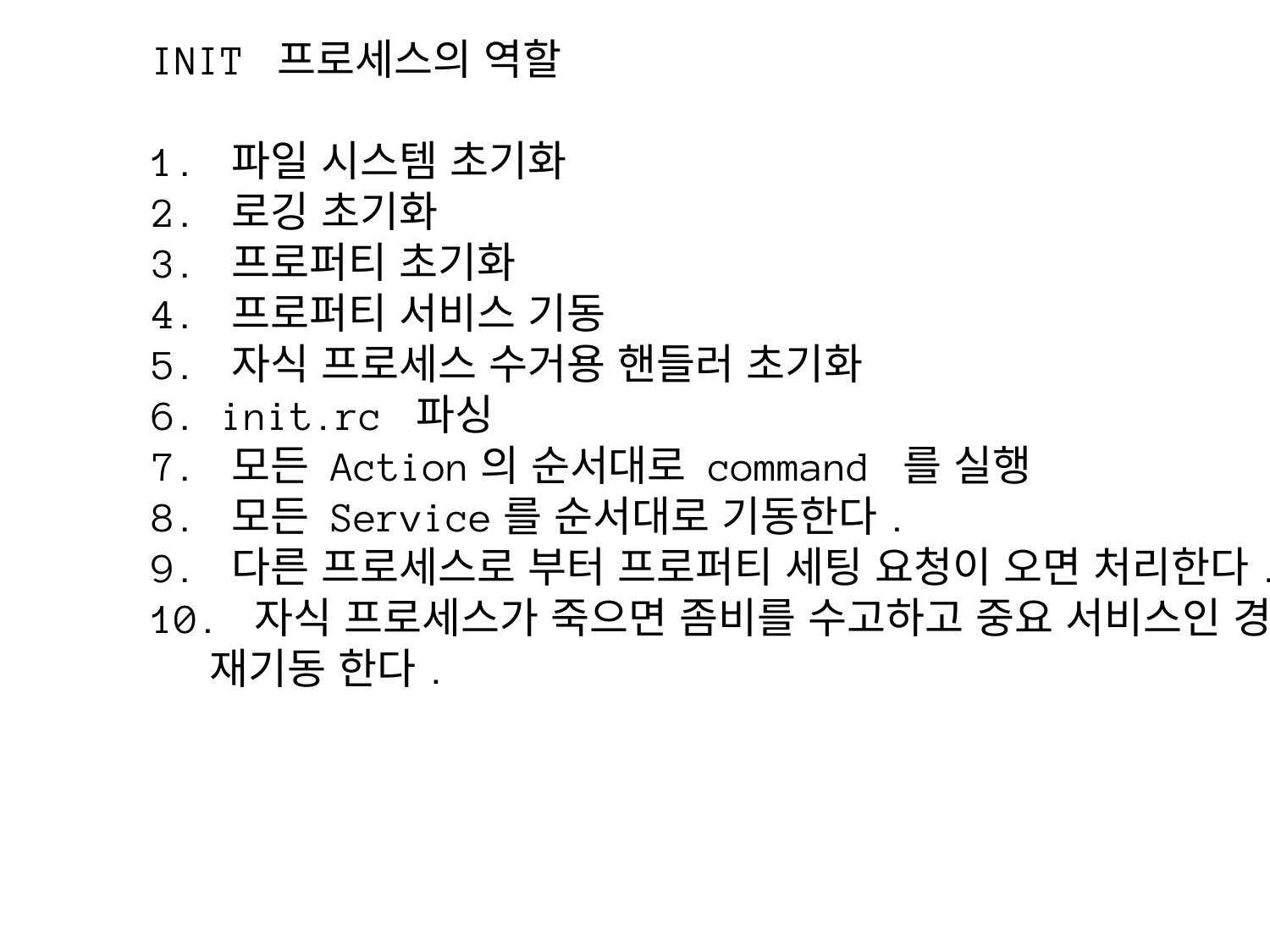

INIT 프로세스의 역할

1. 파일 시스템 초기화
2. 로깅 초기화
3. 프로퍼티 초기화
4. 프로퍼티 서비스 기동
5. 자식 프로세스 수거용 핸들러 초기화
6. init.rc 파싱
7. 모든 Action의 순서대로 command 를 실행
8. 모든 Service를 순서대로 기동한다.
9. 다른 프로세스로 부터 프로퍼티 세팅 요청이 오면 처리한다.
10. 자식 프로세스가 죽으면 좀비를 수고하고 중요 서비스인 경우
    재기동 한다.